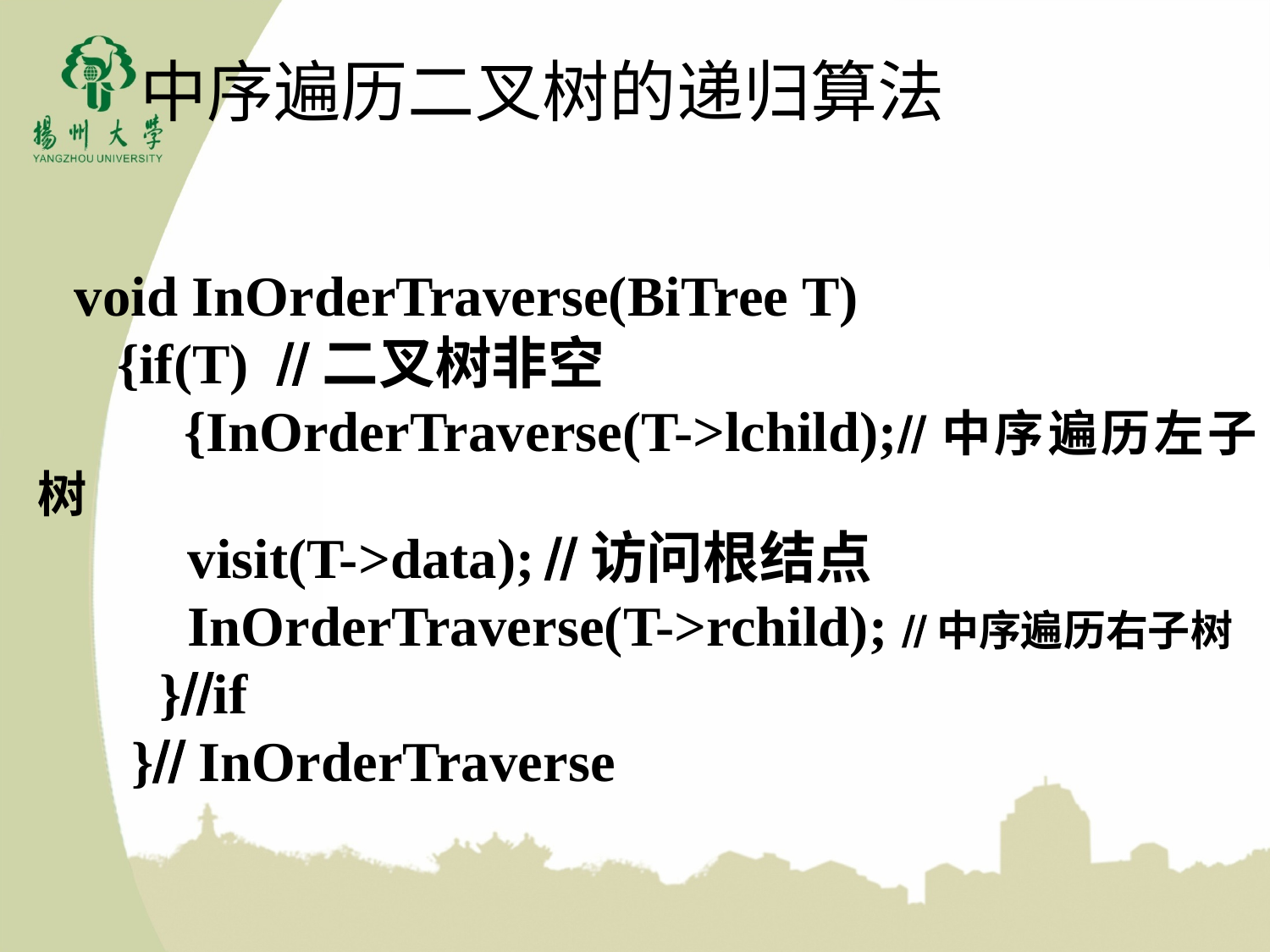

中序遍历二叉树的递归算法
void InOrderTraverse(BiTree T)
   {if(T)  //二叉树非空
      {InOrderTraverse(T->lchild);//中序遍历左子树
        visit(T->data);	//访问根结点
        InOrderTraverse(T->rchild); //中序遍历右子树
      }//if
    }// InOrderTraverse